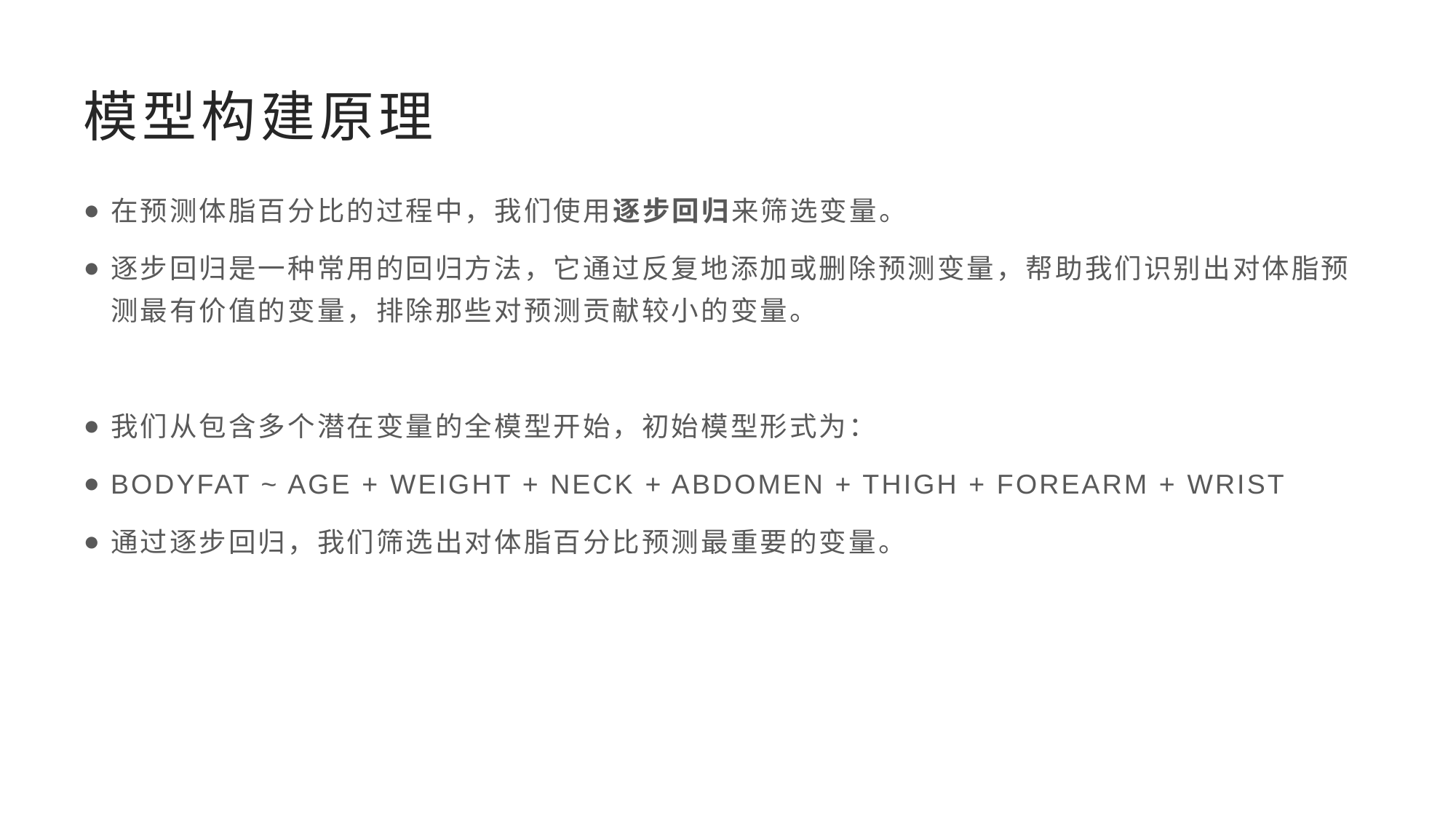

# 模型构建原理
在预测体脂百分比的过程中，我们使用逐步回归来筛选变量。
逐步回归是一种常用的回归方法，它通过反复地添加或删除预测变量，帮助我们识别出对体脂预测最有价值的变量，排除那些对预测贡献较小的变量。

我们从包含多个潜在变量的全模型开始，初始模型形式为：
BODYFAT ~ AGE + WEIGHT + NECK + ABDOMEN + THIGH + FOREARM + WRIST
通过逐步回归，我们筛选出对体脂百分比预测最重要的变量。